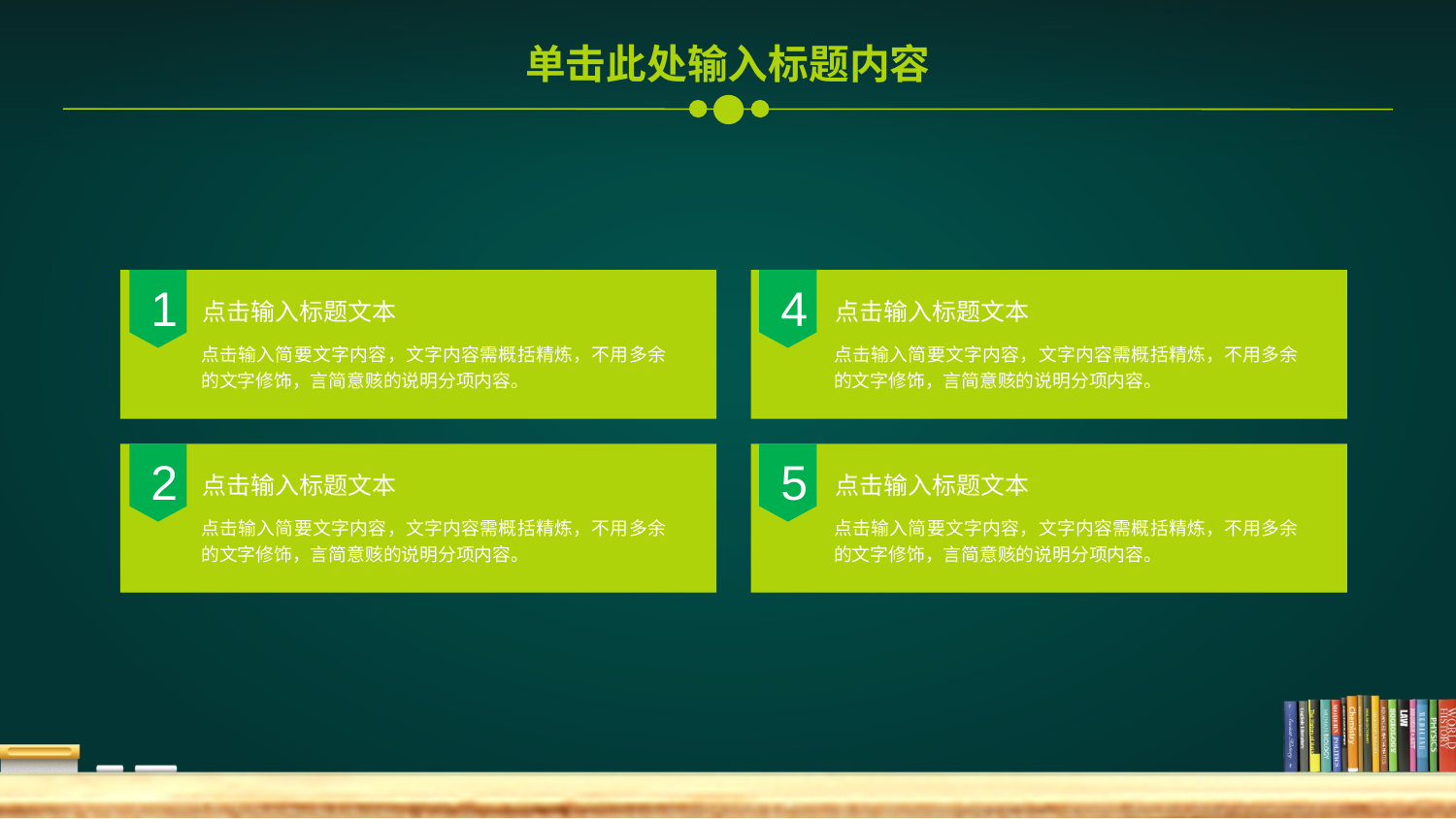

单击此处输入标题内容

1

点击输入标题文本
点击输入简要文字内容，文字内容需概括精炼，不用多余的文字修饰，言简意赅的说明分项内容。

4

点击输入标题文本
点击输入简要文字内容，文字内容需概括精炼，不用多余的文字修饰，言简意赅的说明分项内容。

2
点击输入标题文本
点击输入简要文字内容，文字内容需概括精炼，不用多余的文字修饰，言简意赅的说明分项内容。

5
点击输入标题文本
点击输入简要文字内容，文字内容需概括精炼，不用多余的文字修饰，言简意赅的说明分项内容。